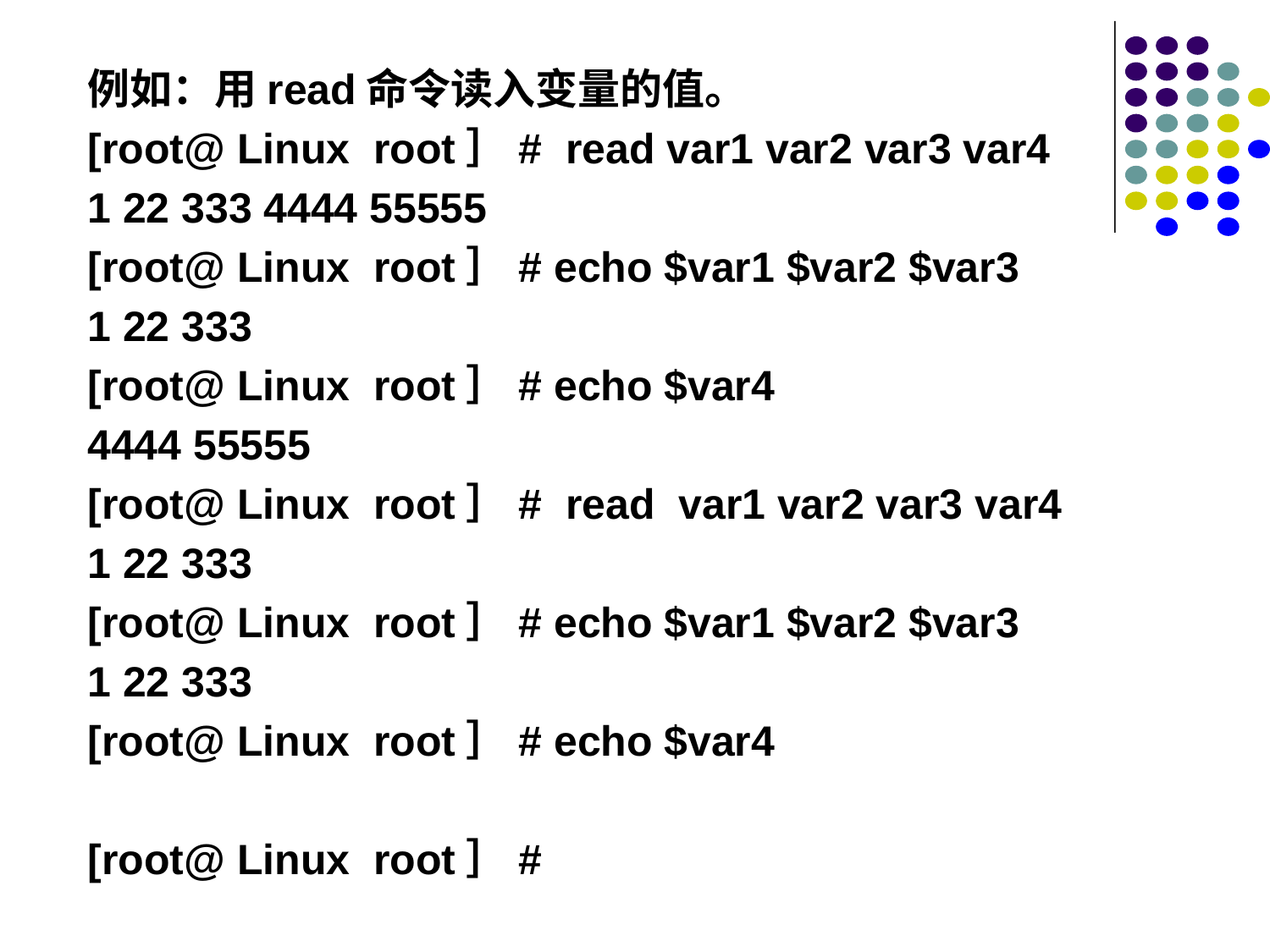

例如：用read命令读入变量的值。
[root@ Linux  root］#  read var1 var2 var3 var4
1 22 333 4444 55555
[root@ Linux  root］# echo $var1 $var2 $var3
1 22 333
[root@ Linux  root］# echo $var4
4444 55555
[root@ Linux  root］#  read  var1 var2 var3 var4
1 22 333
[root@ Linux  root］# echo $var1 $var2 $var3
1 22 333
[root@ Linux  root］# echo $var4

[root@ Linux  root］#